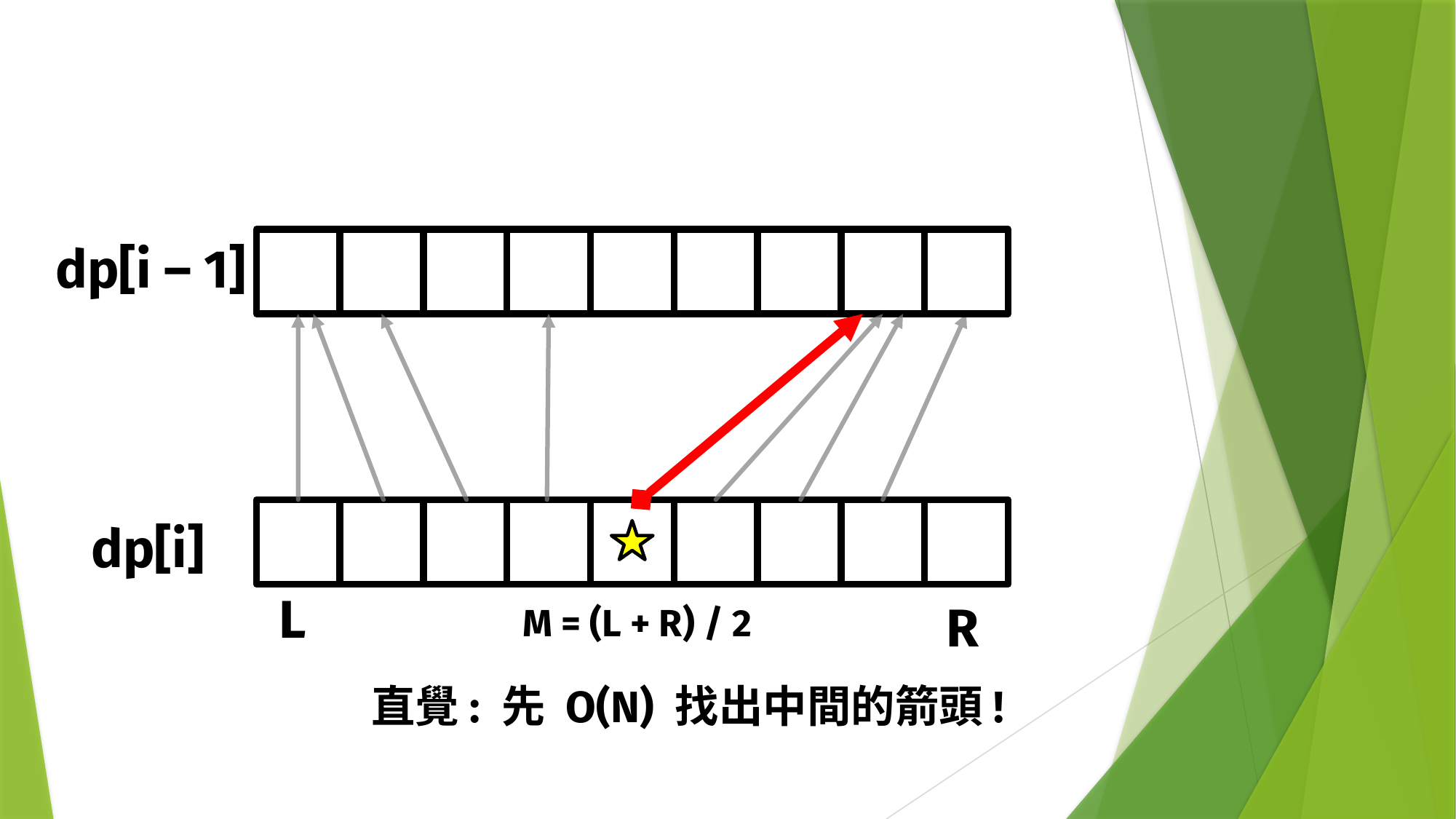

dp[i – 1]

dp[i]

L
R
M = (L + R) / 2
直覺: 先 O(N) 找出中間的箭頭!